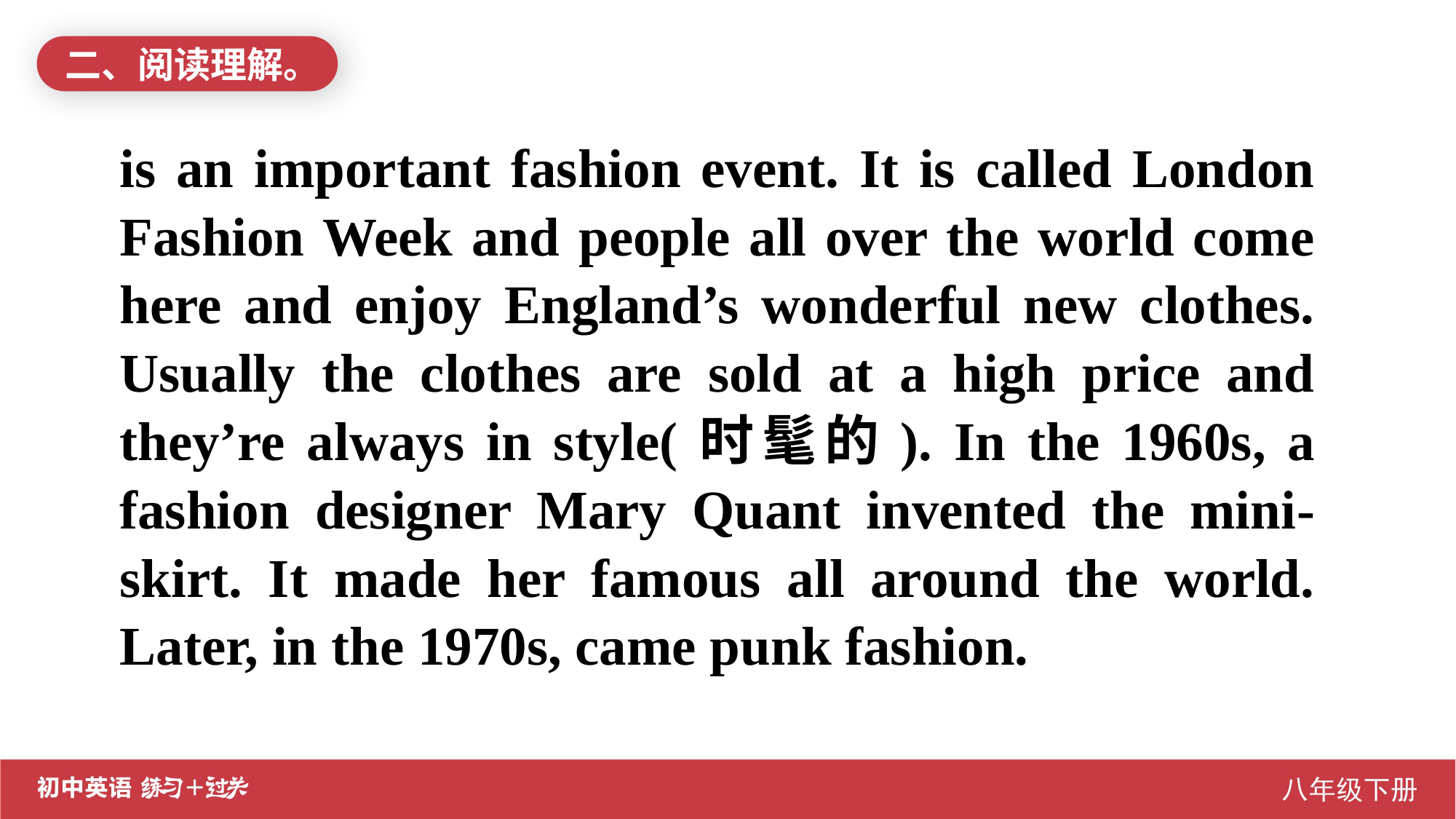

二、阅读理解。
is an important fashion event. It is called London Fashion Week and people all over the world come here and enjoy England’s wonderful new clothes. Usually the clothes are sold at a high price and they’re always in style(时髦的). In the 1960s, a fashion designer Mary Quant invented the mini-skirt. It made her famous all around the world. Later, in the 1970s, came punk fashion.